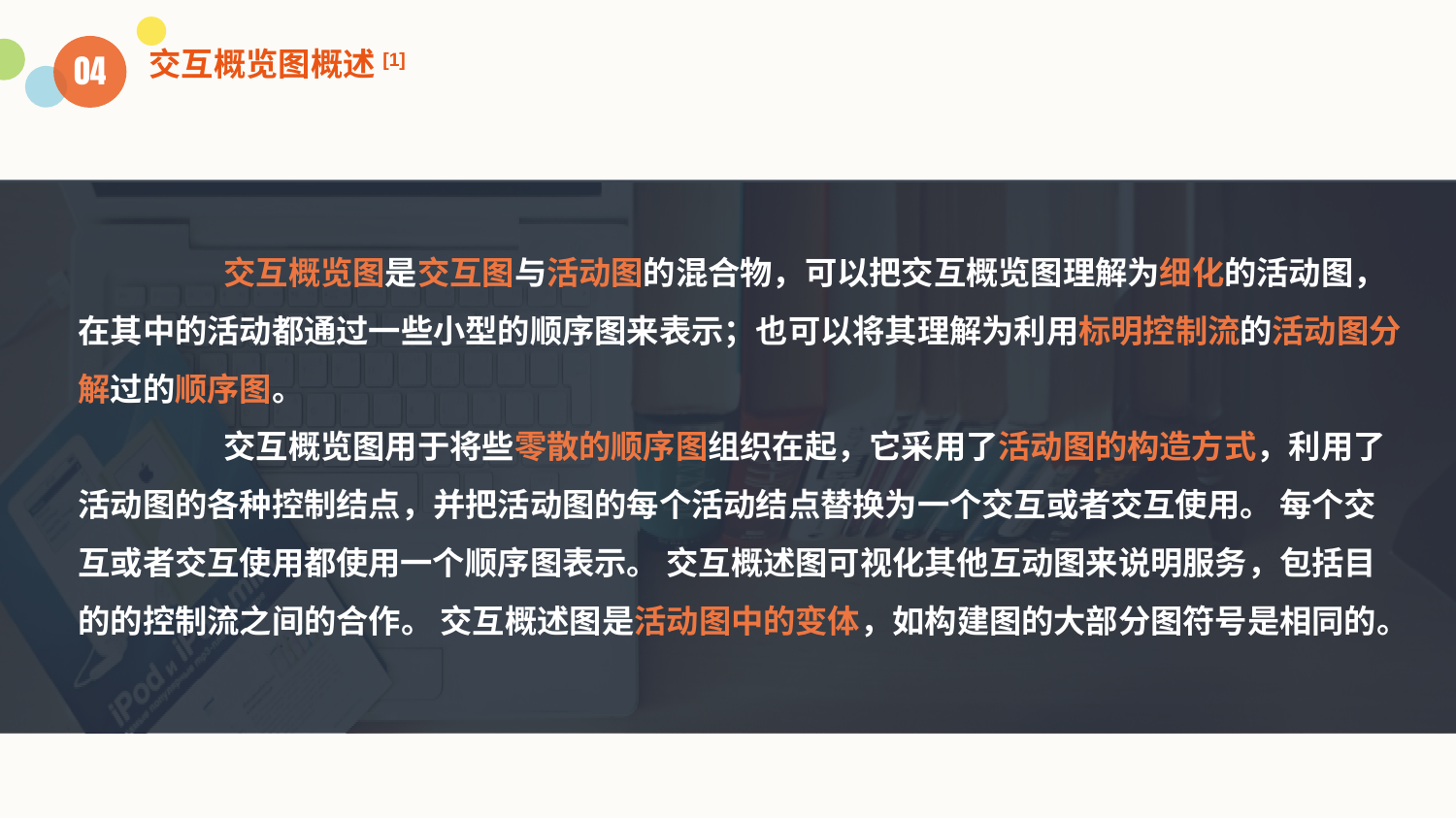

交互概览图概述[1]
04

	交互概览图是交互图与活动图的混合物，可以把交互概览图理解为细化的活动图，在其中的活动都通过一些小型的顺序图来表示；也可以将其理解为利用标明控制流的活动图分解过的顺序图。
	交互概览图用于将些零散的顺序图组织在起，它采用了活动图的构造方式，利用了活动图的各种控制结点，并把活动图的每个活动结点替换为一个交互或者交互使用。 每个交互或者交互使用都使用一个顺序图表示。 交互概述图可视化其他互动图来说明服务，包括目的的控制流之间的合作。 交互概述图是活动图中的变体，如构建图的大部分图符号是相同的。